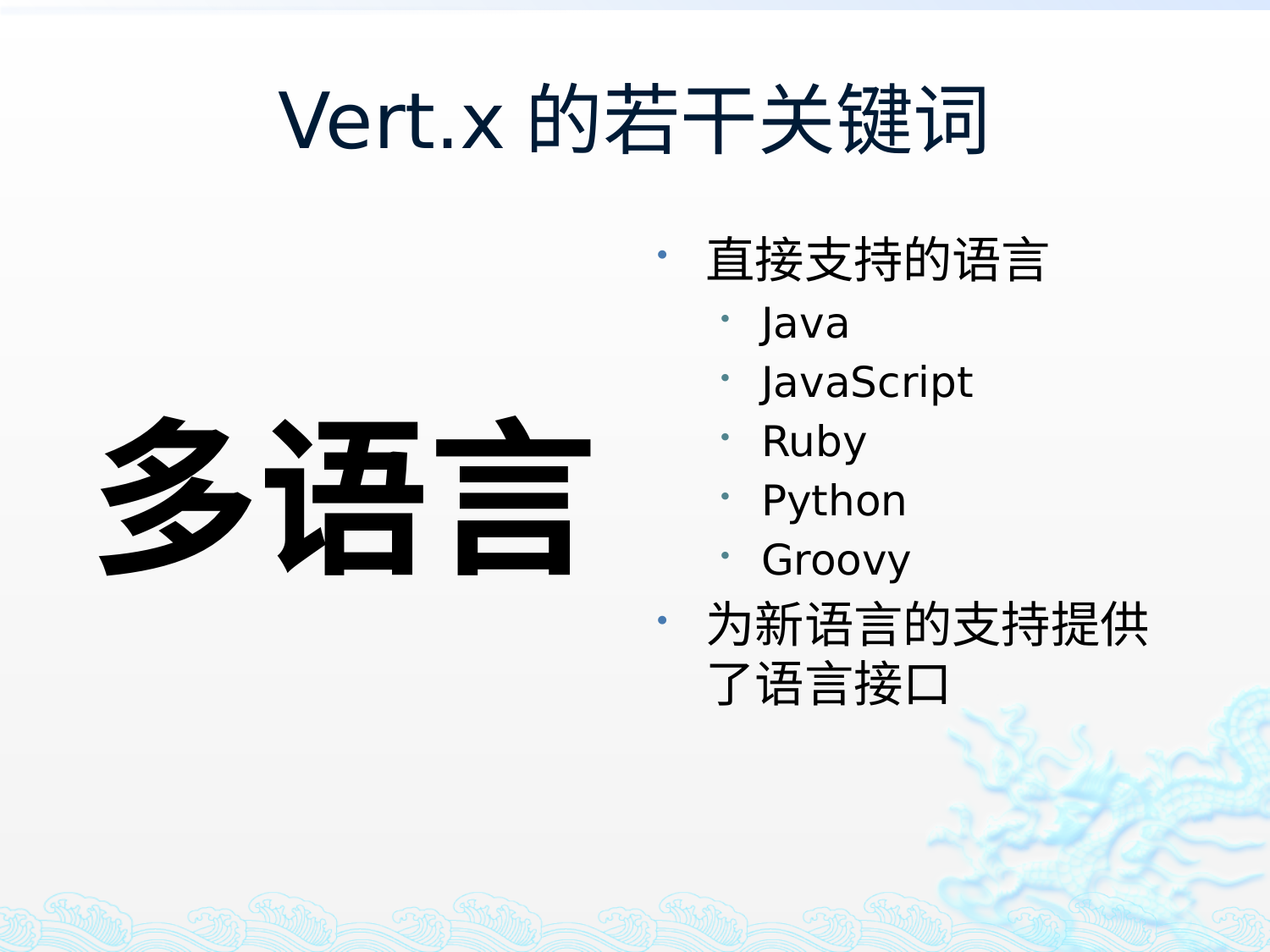

# Vert.x的若干关键词
多语言
直接支持的语言
Java
JavaScript
Ruby
Python
Groovy
为新语言的支持提供了语言接口